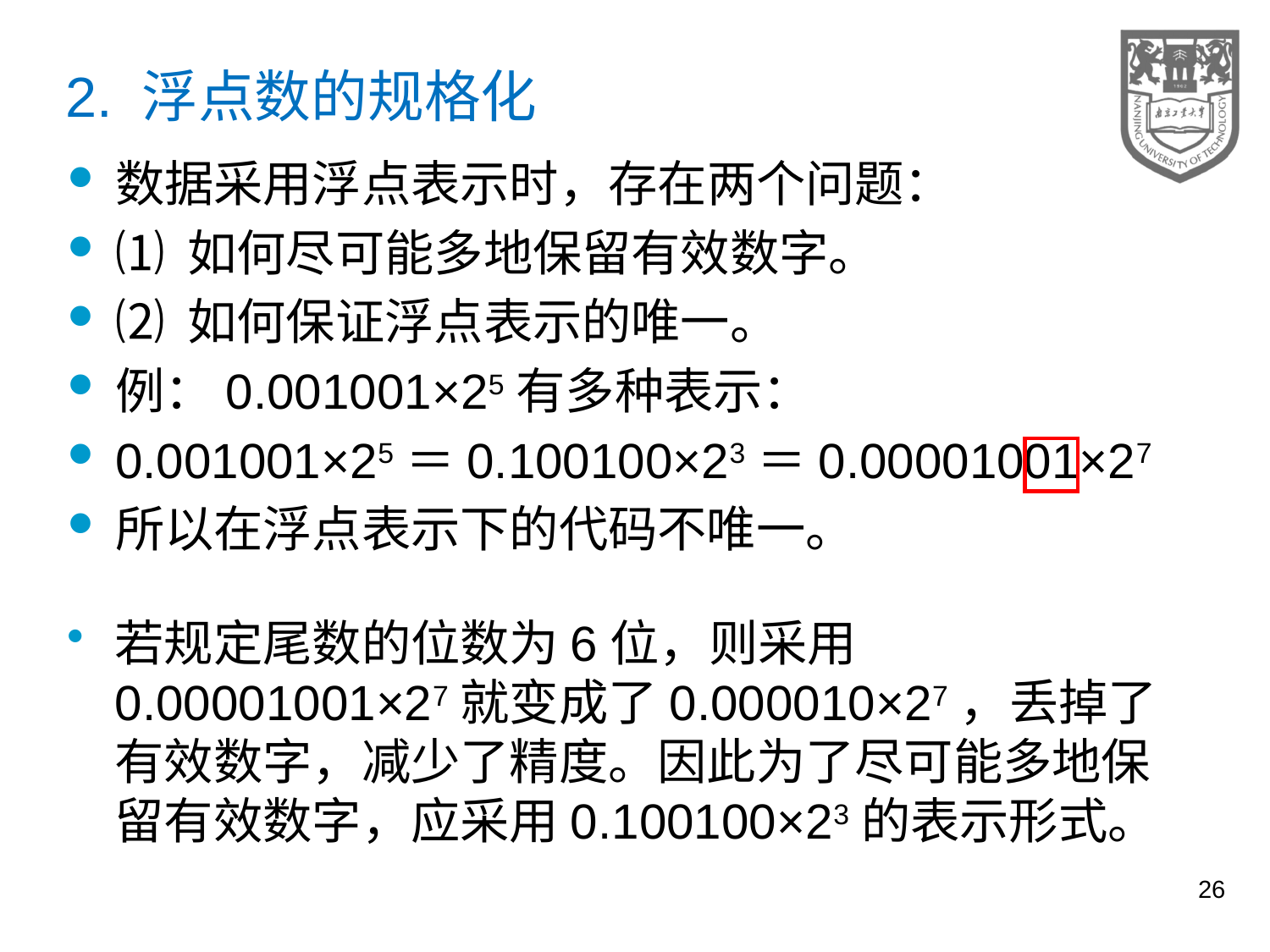

# 2. 浮点数的规格化
数据采用浮点表示时，存在两个问题：
⑴ 如何尽可能多地保留有效数字。
⑵ 如何保证浮点表示的唯一。
例：0.001001×25有多种表示：
0.001001×25＝0.100100×23＝0.00001001×27
所以在浮点表示下的代码不唯一。

若规定尾数的位数为6位，则采用0.00001001×27就变成了0.000010×27，丢掉了有效数字，减少了精度。因此为了尽可能多地保留有效数字，应采用0.100100×23的表示形式。
26